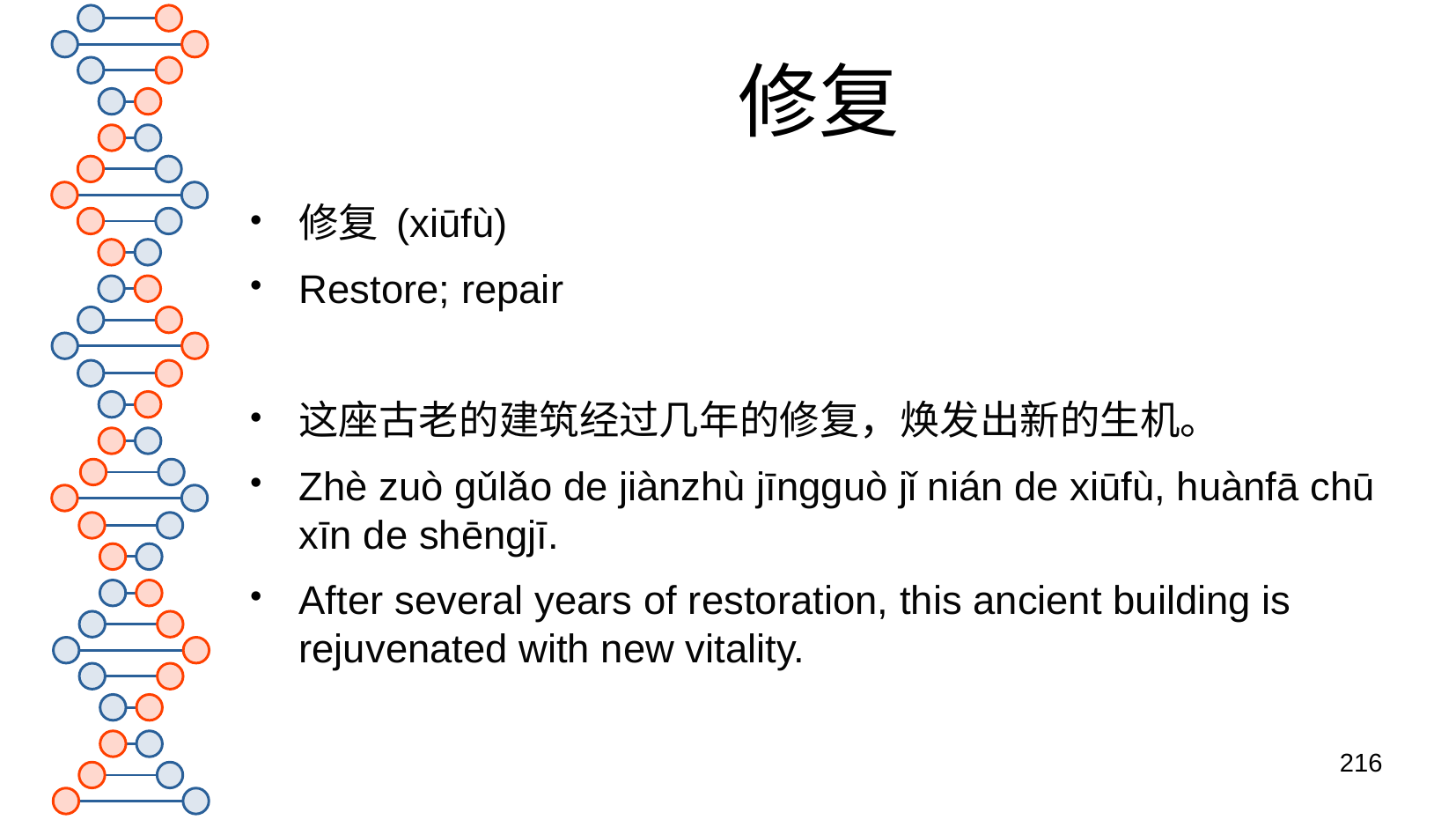

# 修复
修复 (xiūfù)
Restore; repair

这座古老的建筑经过几年的修复，焕发出新的生机。
Zhè zuò gǔlǎo de jiànzhù jīngguò jǐ nián de xiūfù, huànfā chū xīn de shēngjī.
After several years of restoration, this ancient building is rejuvenated with new vitality.

216